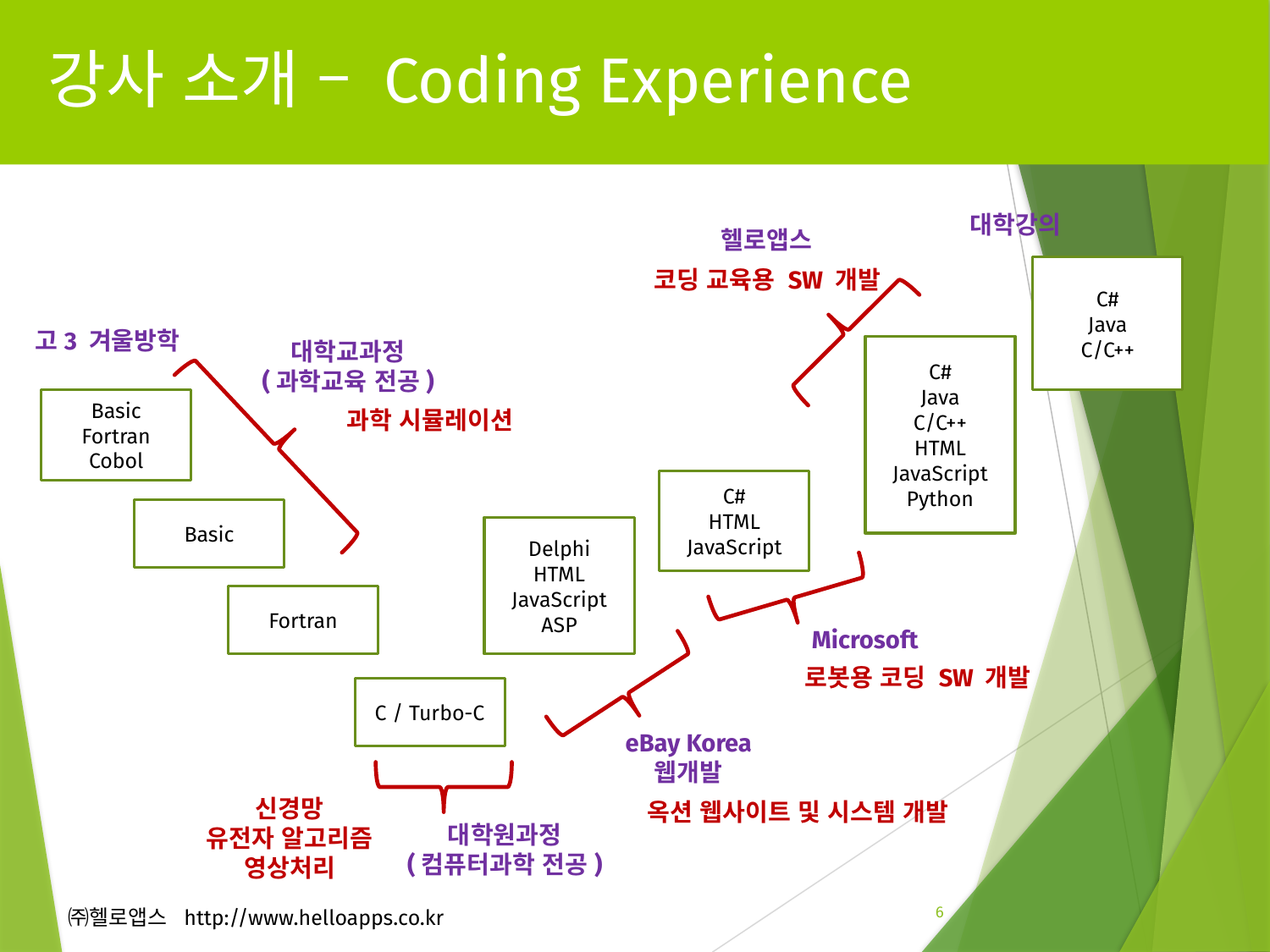

# 강사 소개 – Coding Experience
대학강의
헬로앱스

C#
Java
C/C++
코딩 교육용 SW 개발
고3 겨울방학

대학교과정
(과학교육 전공)
C#
Java
C/C++
HTML
JavaScript
Python
Basic
Fortran
Cobol
과학 시뮬레이션
C#
HTML
JavaScript
Basic
Delphi
HTML
JavaScript
ASP

Fortran

Microsoft
로봇용 코딩 SW 개발
C / Turbo-C

eBay Korea
웹개발
신경망
유전자 알고리즘
영상처리
옥션 웹사이트 및 시스템 개발
대학원과정
(컴퓨터과학 전공)
6